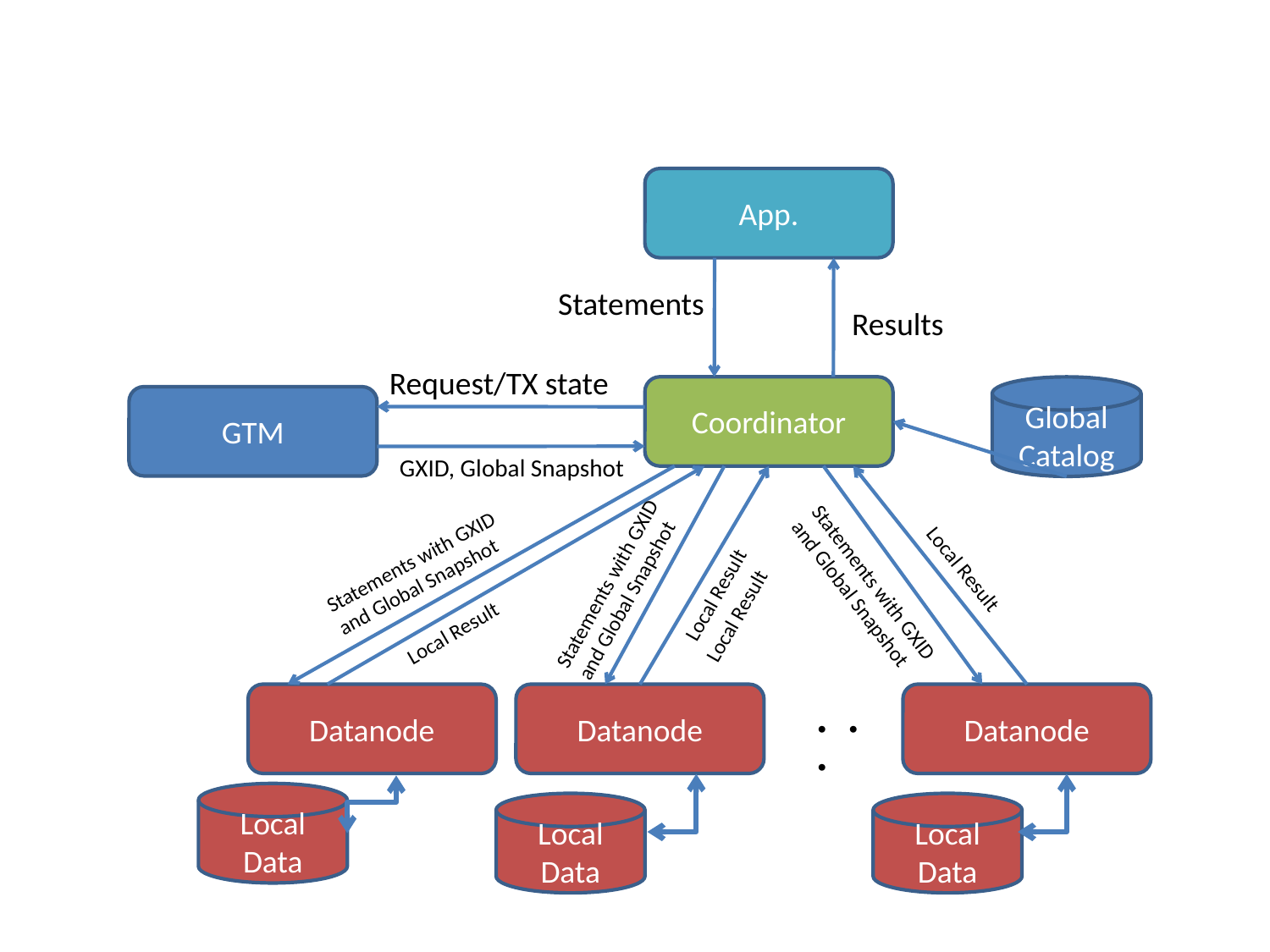

App.
Statements
Results
Request/TX state
Coordinator
Global Catalog
GTM
GXID, Global Snapshot
Statements with GXID and Global Snapshot
Local Result
Statements with GXID and Global Snapshot
Statements with GXID and Global Snapshot
Local Result
Local Result
Local Result
Datanode
Datanode
Datanode
・・・
Local Data
Local Data
Local Data